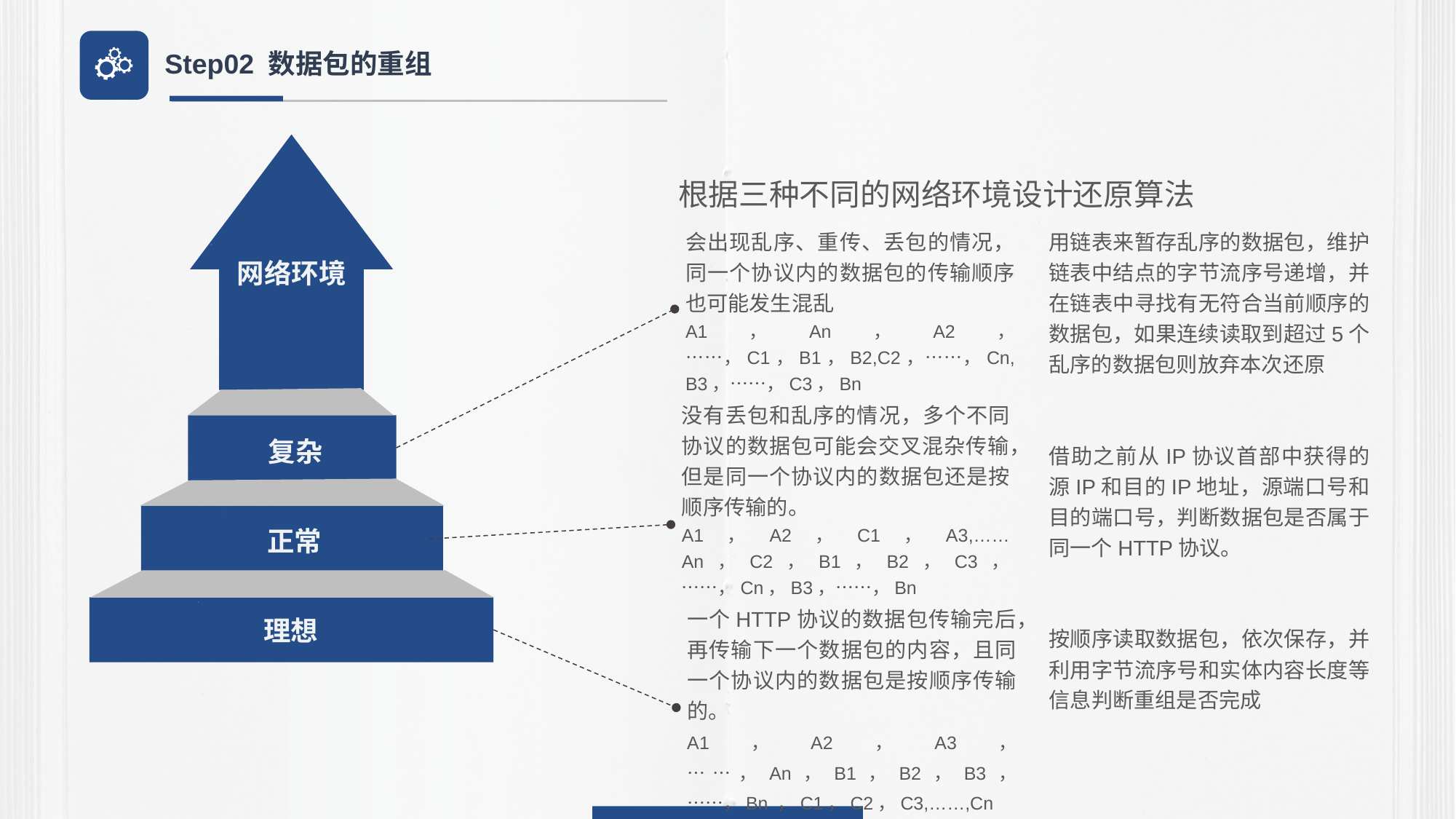

Step02 数据包的重组

网络环境

复杂

正常

理想
根据三种不同的网络环境设计还原算法
会出现乱序、重传、丢包的情况，同一个协议内的数据包的传输顺序也可能发生混乱
A1，An，A2，……，C1，B1，B2,C2，……，Cn, B3，……，C3，Bn
用链表来暂存乱序的数据包，维护链表中结点的字节流序号递增，并在链表中寻找有无符合当前顺序的数据包，如果连续读取到超过5个乱序的数据包则放弃本次还原

借助之前从IP协议首部中获得的源IP和目的IP地址，源端口号和目的端口号，判断数据包是否属于同一个HTTP协议。

按顺序读取数据包，依次保存，并利用字节流序号和实体内容长度等信息判断重组是否完成

没有丢包和乱序的情况，多个不同协议的数据包可能会交叉混杂传输，但是同一个协议内的数据包还是按顺序传输的。
A1，A2，C1，A3,……An，C2，B1，B2，C3，……，Cn，B3，……，Bn
一个HTTP协议的数据包传输完后，再传输下一个数据包的内容，且同一个协议内的数据包是按顺序传输的。
A1，A2，A3，……，An，B1，B2，B3，……，Bn ，C1，C2，C3,……,Cn